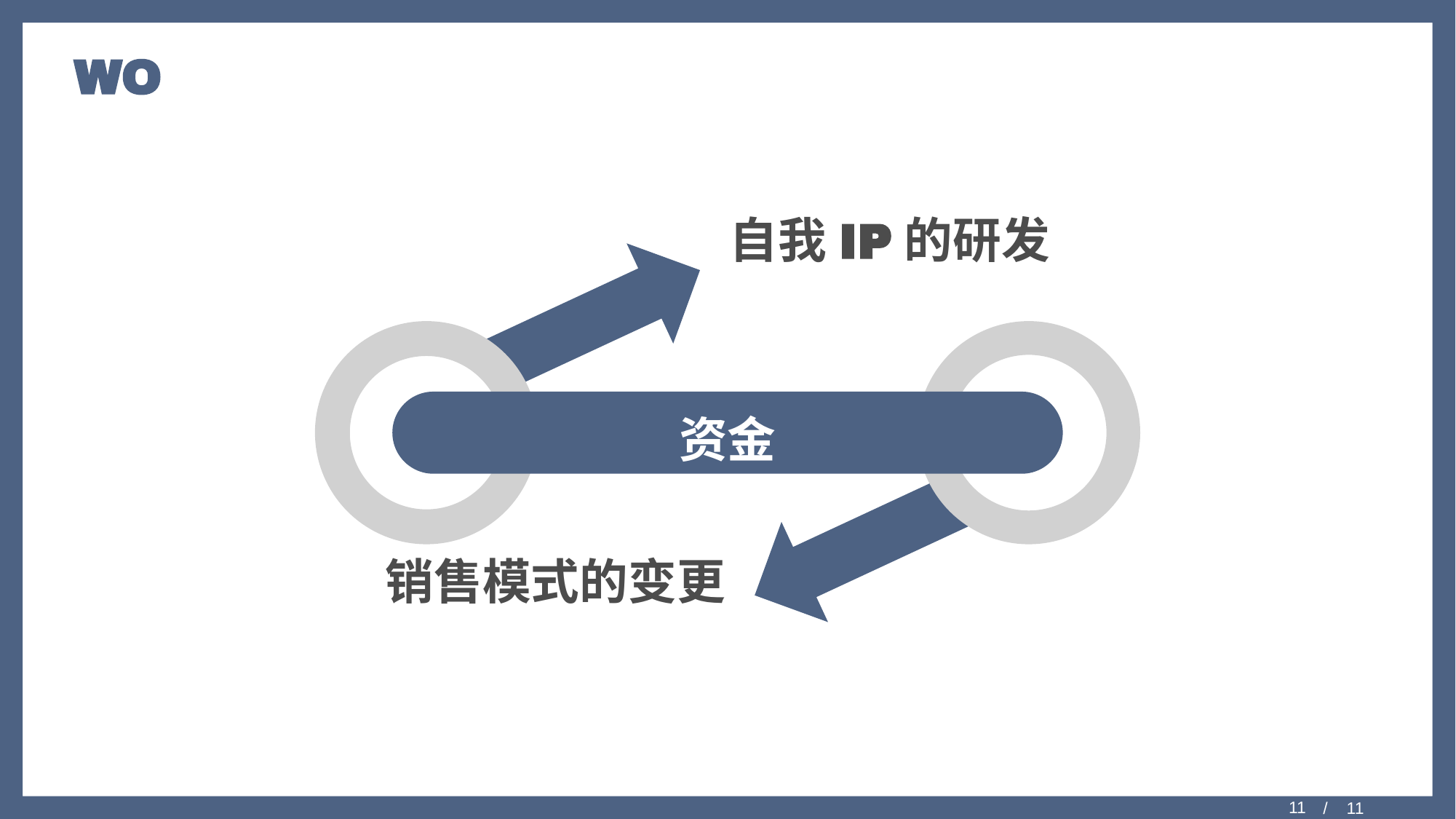

# WO
自我IP的研发

资金

销售模式的变更
/    11
11